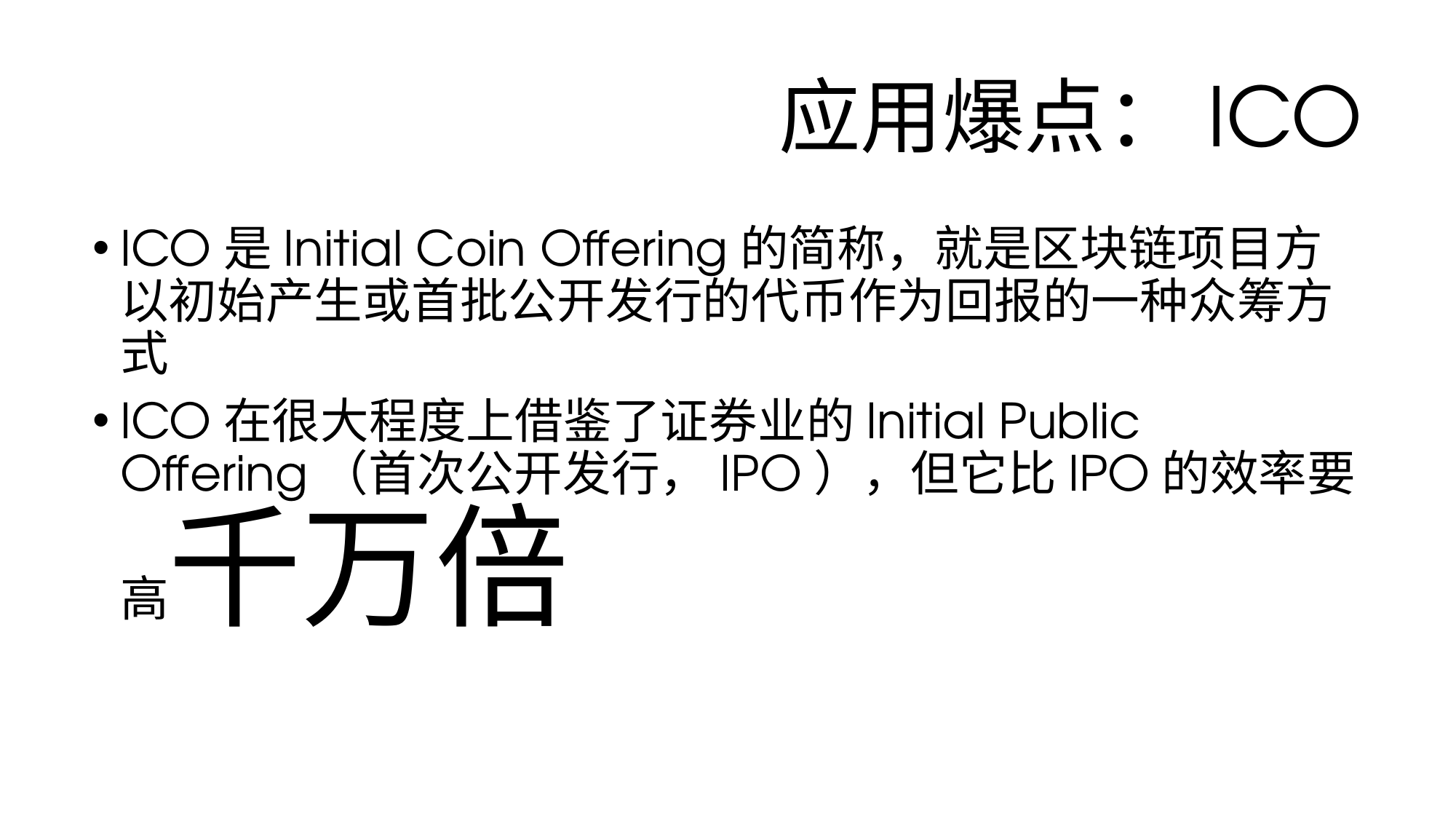

# 应用爆点：ICO
ICO是Initial Coin Offering的简称，就是区块链项目方以初始产生或首批公开发行的代币作为回报的一种众筹方式
ICO在很大程度上借鉴了证券业的Initial Public Offering（首次公开发行，IPO），但它比IPO的效率要高千万倍